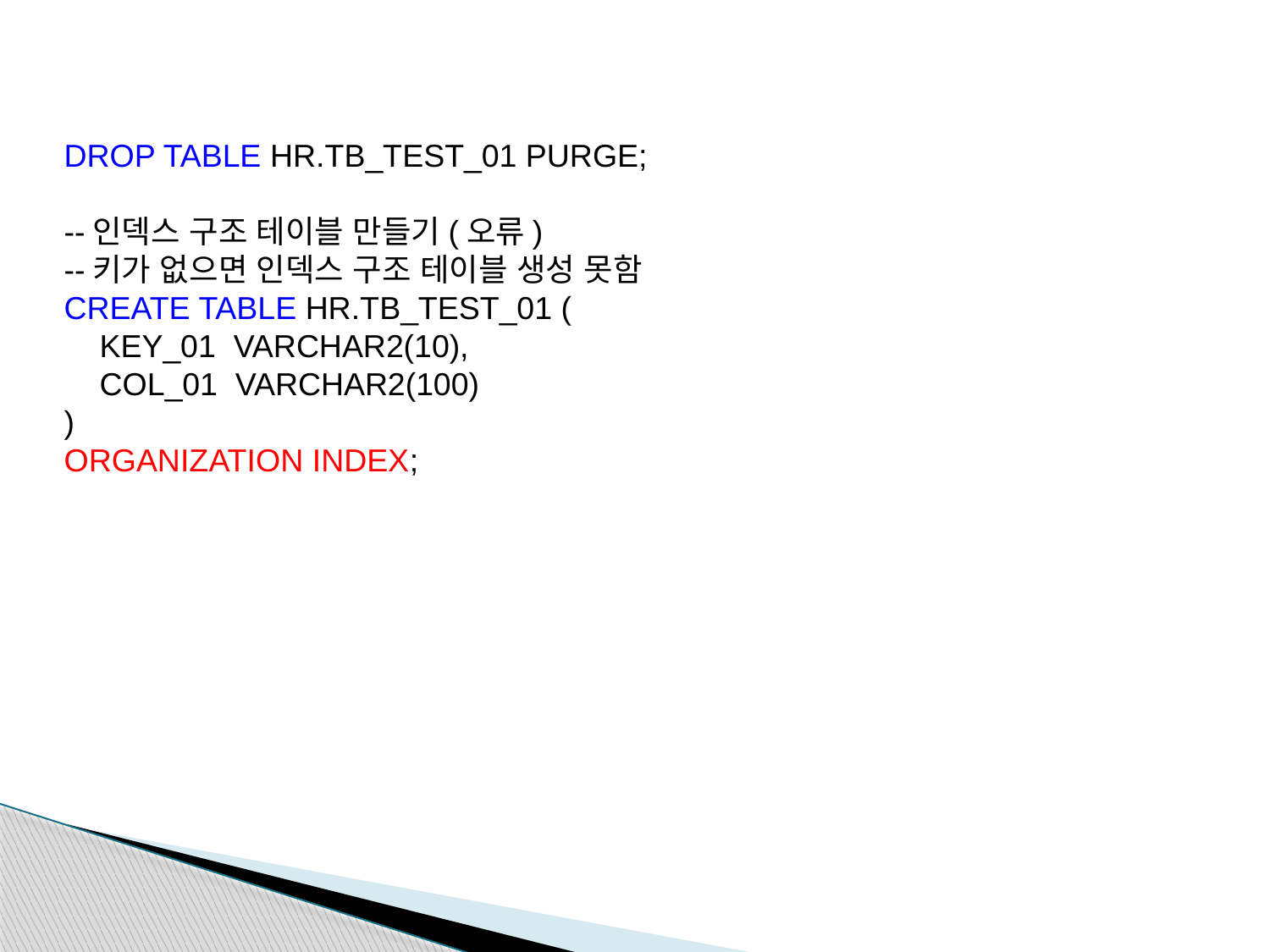

DROP TABLE HR.TB_TEST_01 PURGE;

--인덱스 구조 테이블 만들기(오류)
--키가 없으면 인덱스 구조 테이블 생성 못함
CREATE TABLE HR.TB_TEST_01 (
    KEY_01  VARCHAR2(10),
    COL_01  VARCHAR2(100)
)
ORGANIZATION INDEX;